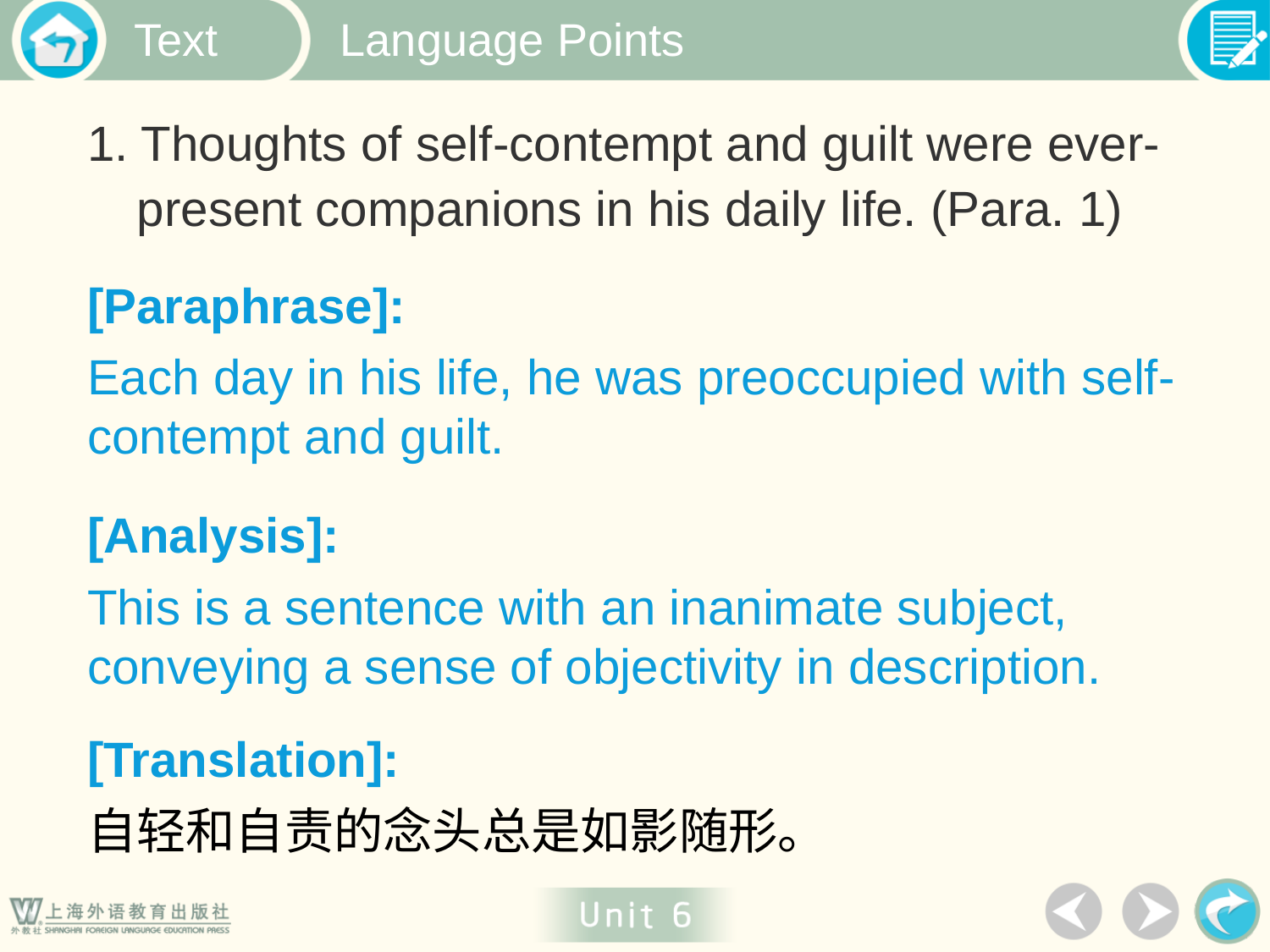

Language Points

1. Thoughts of self-contempt and guilt were ever-present companions in his daily life. (Para. 1)
[Paraphrase]:
Each day in his life, he was preoccupied with self-contempt and guilt.
[Analysis]:
This is a sentence with an inanimate subject, conveying a sense of objectivity in description.
[Translation]:
自轻和自责的念头总是如影随形。